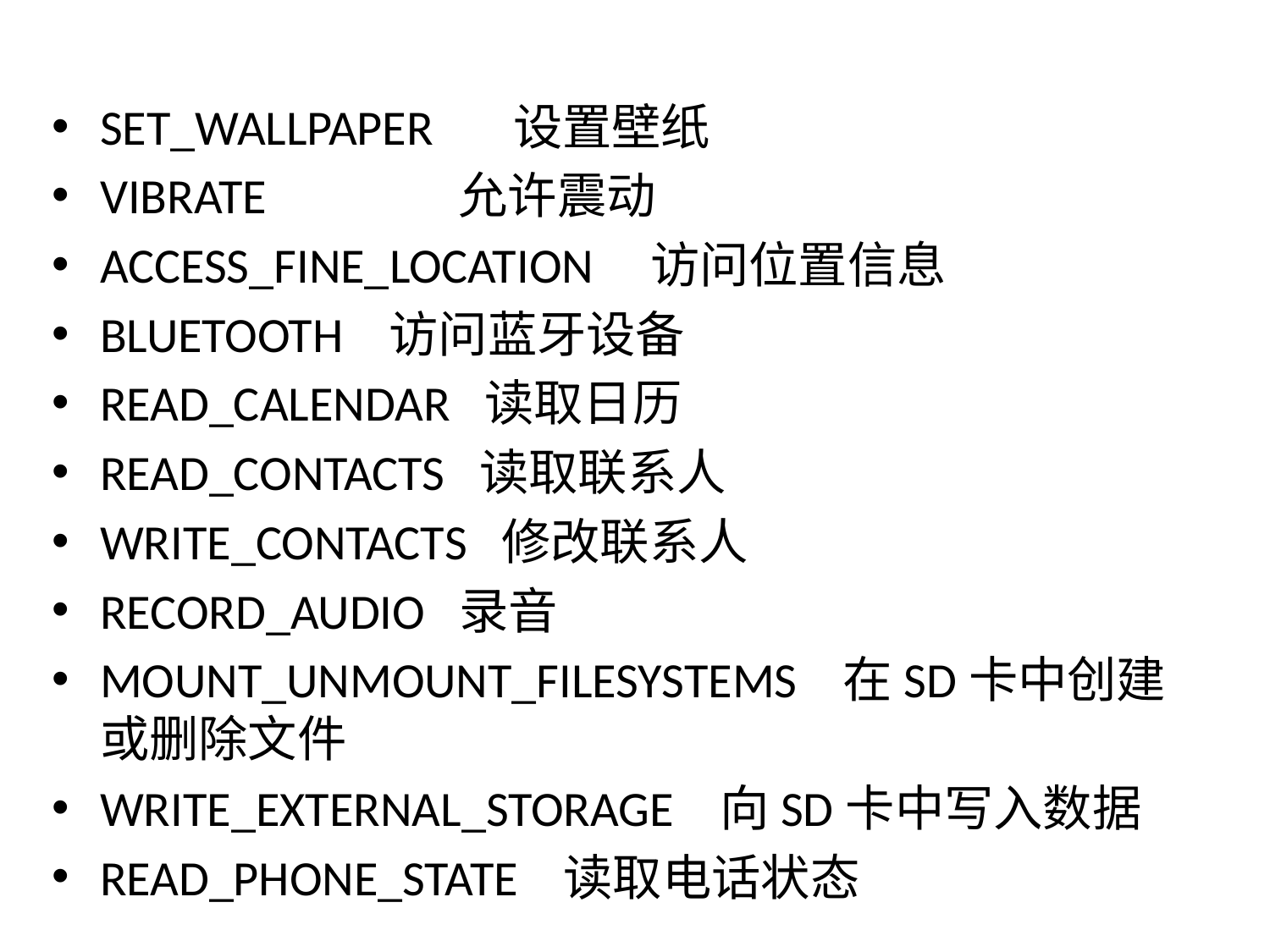

SET_WALLPAPER      设置壁纸
VIBRATE                允许震动
ACCESS_FINE_LOCATION    访问位置信息
BLUETOOTH   访问蓝牙设备
READ_CALENDAR  读取日历
READ_CONTACTS  读取联系人
WRITE_CONTACTS  修改联系人
RECORD_AUDIO  录音
MOUNT_UNMOUNT_FILESYSTEMS   在SD卡中创建或删除文件
WRITE_EXTERNAL_STORAGE   向SD卡中写入数据
READ_PHONE_STATE   读取电话状态